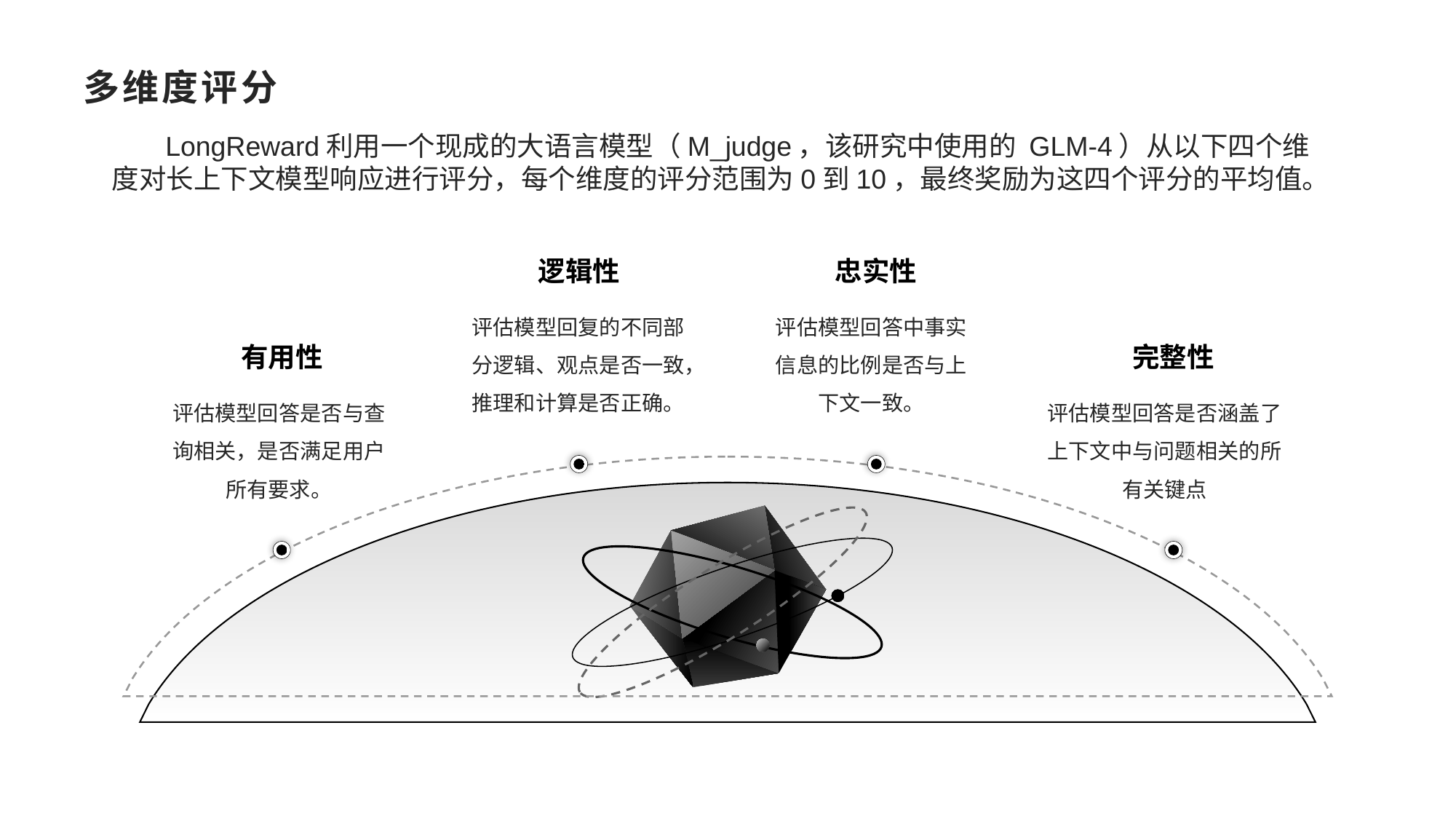

# 多维度评分
       LongReward利用一个现成的大语言模型（M_judge，该研究中使用的 GLM-4）从以下四个维度对长上下文模型响应进行评分，每个维度的评分范围为0到10，最终奖励为这四个评分的平均值。

逻辑性
忠实性
评估模型回复的不同部分逻辑、观点是否一致，推理和计算是否正确。
评估模型回答中事实信息的比例是否与上下文一致。
有用性
完整性
评估模型回答是否与查询相关，是否满足用户所有要求。
评估模型回答是否涵盖了上下文中与问题相关的所有关键点